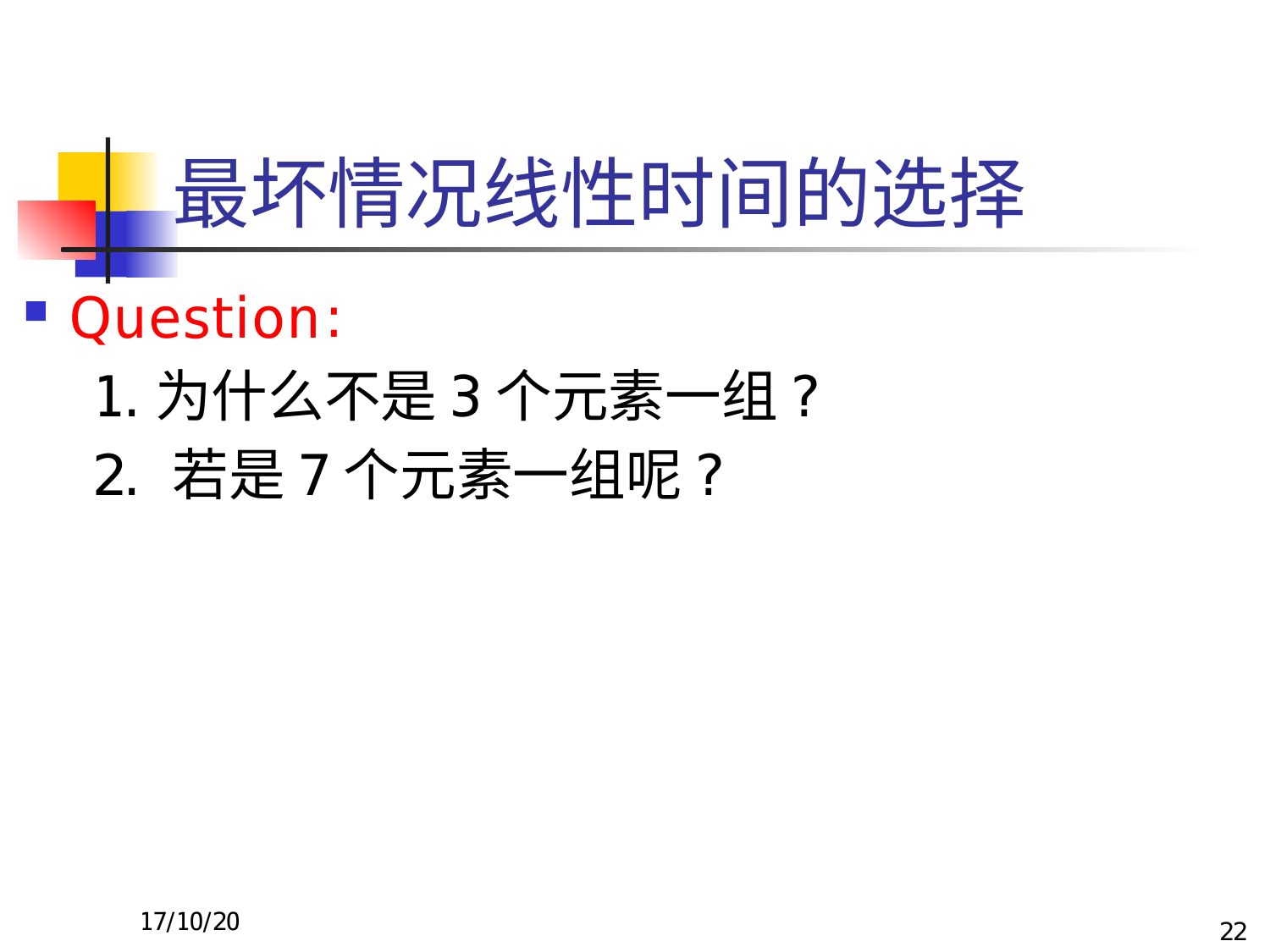

# 最坏情况线性时间的选择
Question:
    1.为什么不是3个元素一组?
    2. 若是7个元素一组呢?
17/10/20
22